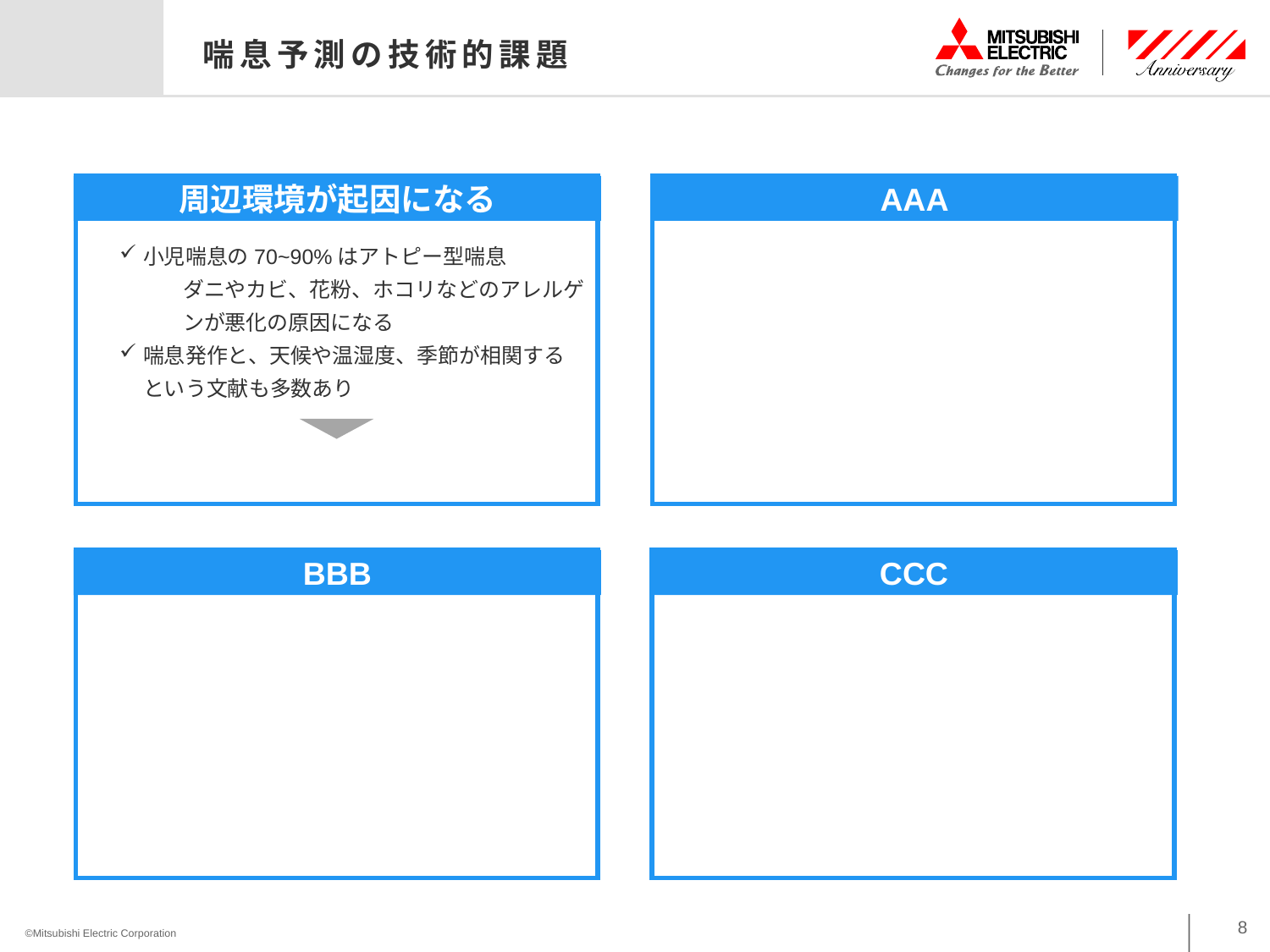

# 喘息予測の技術的課題
周辺環境が起因になる

AAA

小児喘息の70~90%はアトピー型喘息
ダニやカビ、花粉、ホコリなどのアレルゲンが悪化の原因になる
喘息発作と、天候や温湿度、季節が相関するという文献も多数あり

BBB

CCC

8